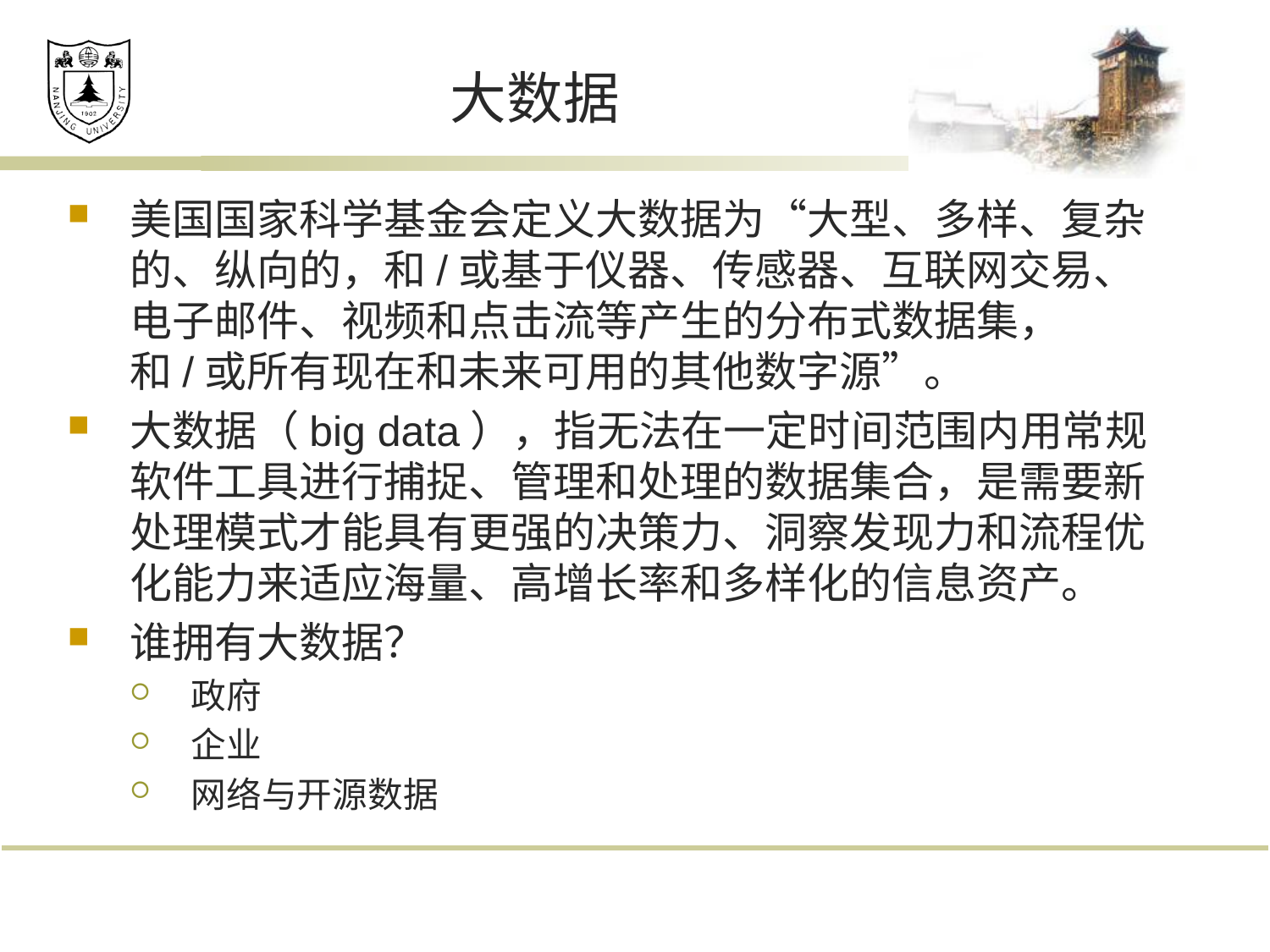

# 大数据
美国国家科学基金会定义大数据为“大型、多样、复杂的、纵向的，和/或基于仪器、传感器、互联网交易、电子邮件、视频和点击流等产生的分布式数据集，和/或所有现在和未来可用的其他数字源”。
大数据（big data），指无法在一定时间范围内用常规软件工具进行捕捉、管理和处理的数据集合，是需要新处理模式才能具有更强的决策力、洞察发现力和流程优化能力来适应海量、高增长率和多样化的信息资产。
谁拥有大数据？
政府
企业
网络与开源数据